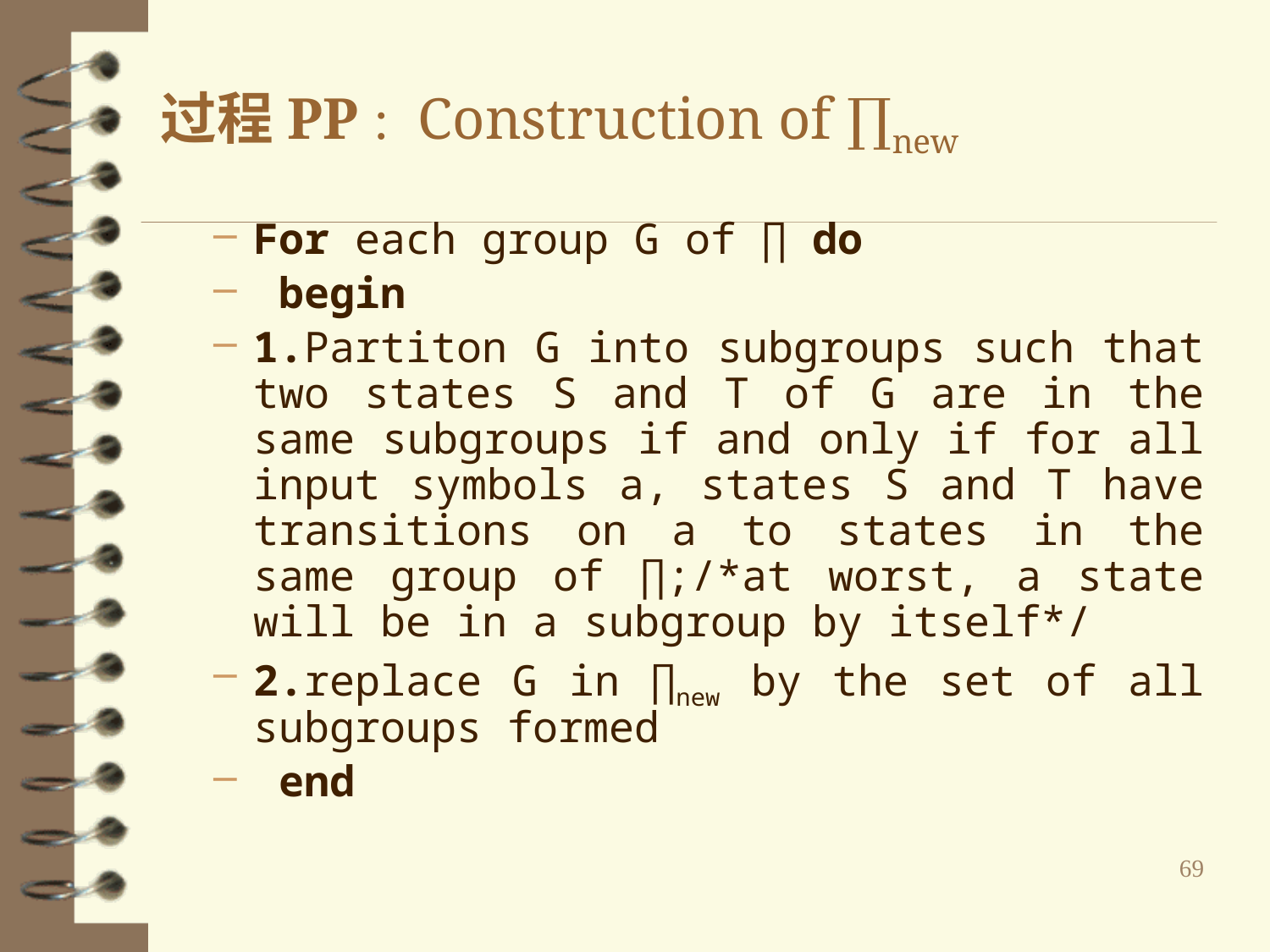

# 过程PP :  Construction of ∏new
For each group G of ∏ do
 begin
1.Partiton G into subgroups such that two states S and T of G are in the same subgroups if and only if for all input symbols a, states S and T have transitions on a to states in the same group of ∏;/*at worst, a state will be in a subgroup by itself*/
2.replace G in ∏new by the set of all subgroups formed
 end
69